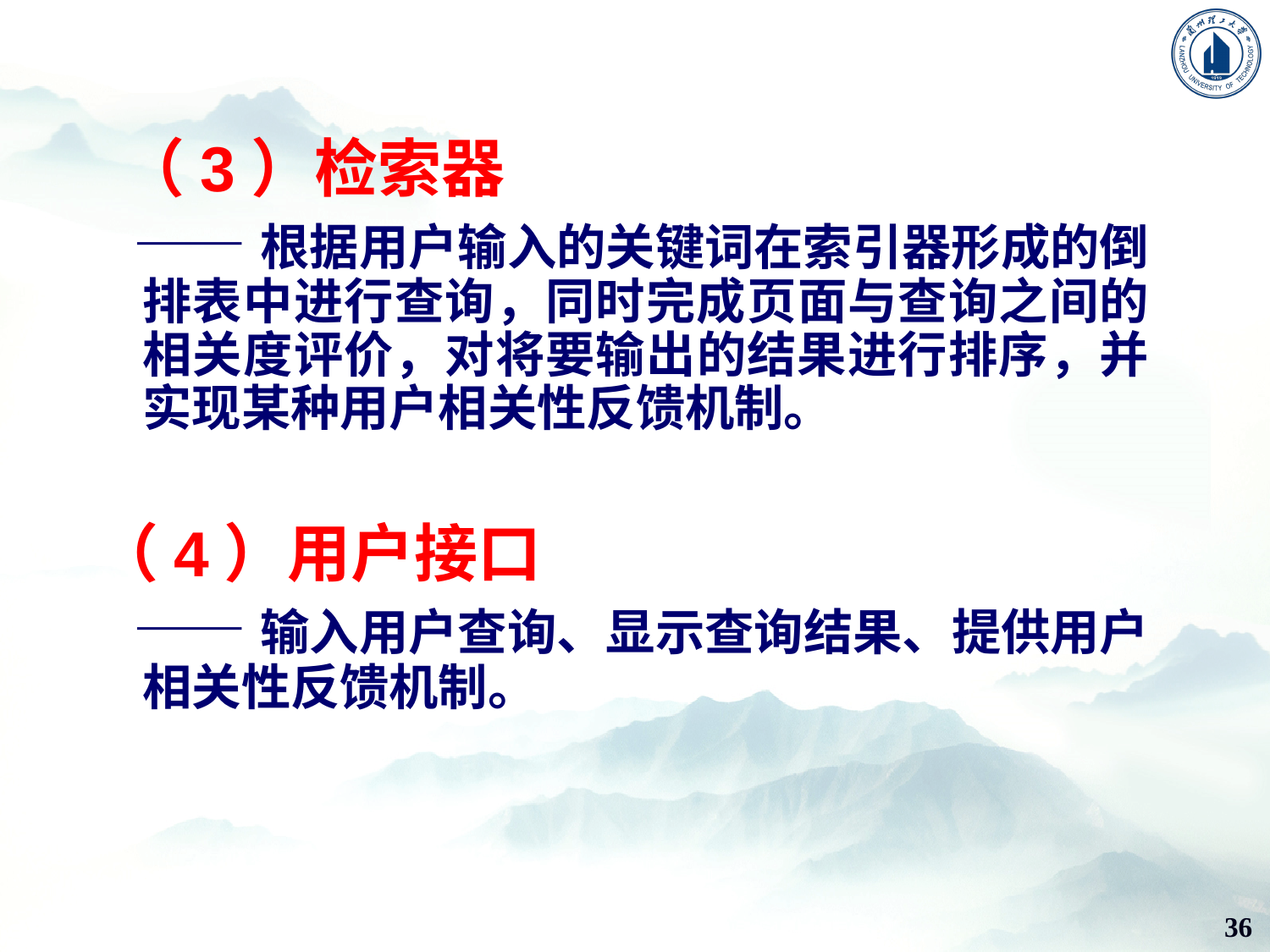

（3）检索器
   ——根据用户输入的关键词在索引器形成的倒排表中进行查询，同时完成页面与查询之间的相关度评价，对将要输出的结果进行排序，并实现某种用户相关性反馈机制。

（4）用户接口
   ——输入用户查询、显示查询结果、提供用户相关性反馈机制。
36